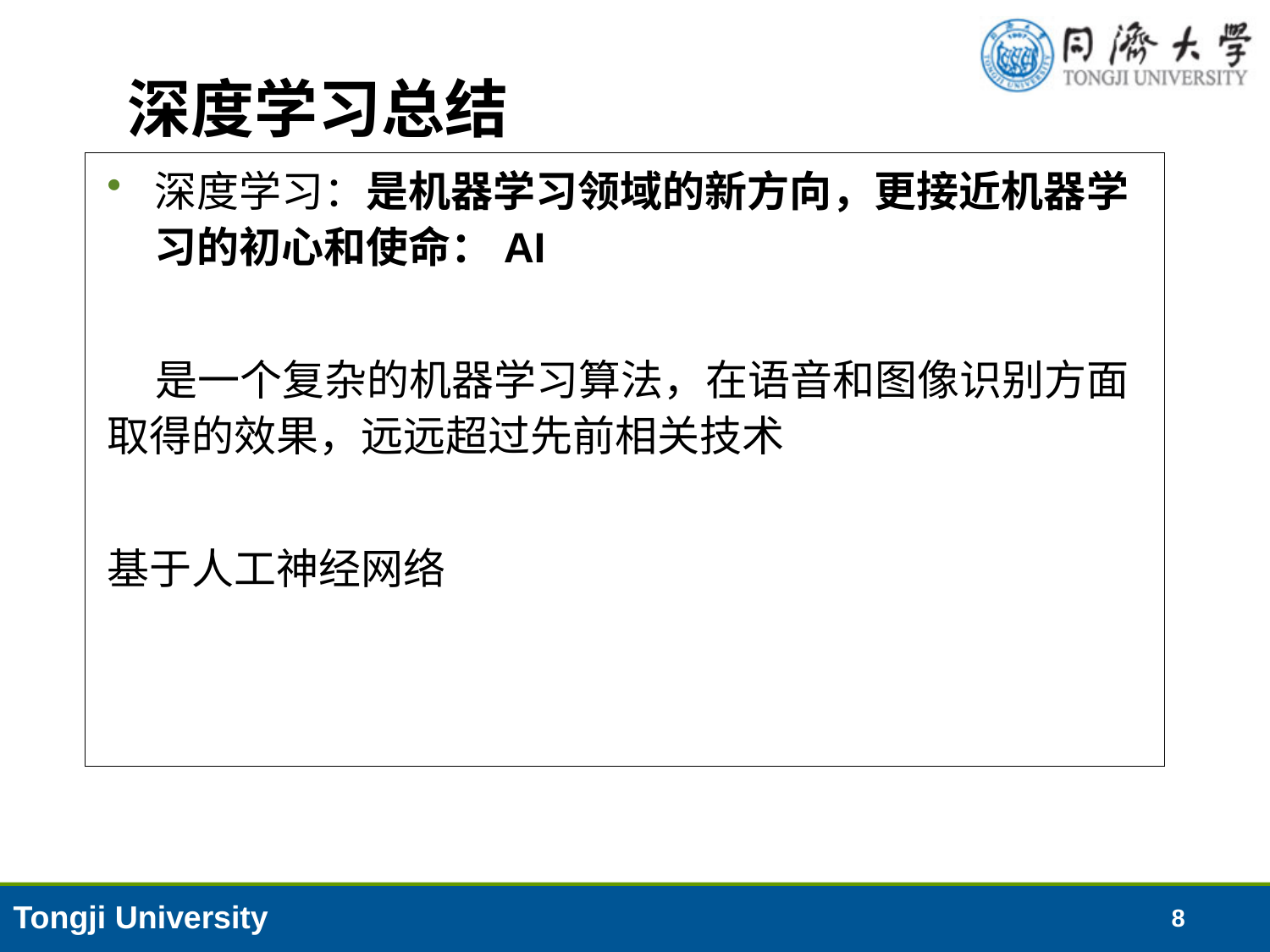

# 深度学习总结
深度学习：是机器学习领域的新方向，更接近机器学习的初心和使命：AI

    是一个复杂的机器学习算法，在语音和图像识别方面取得的效果，远远超过先前相关技术

基于人工神经网络